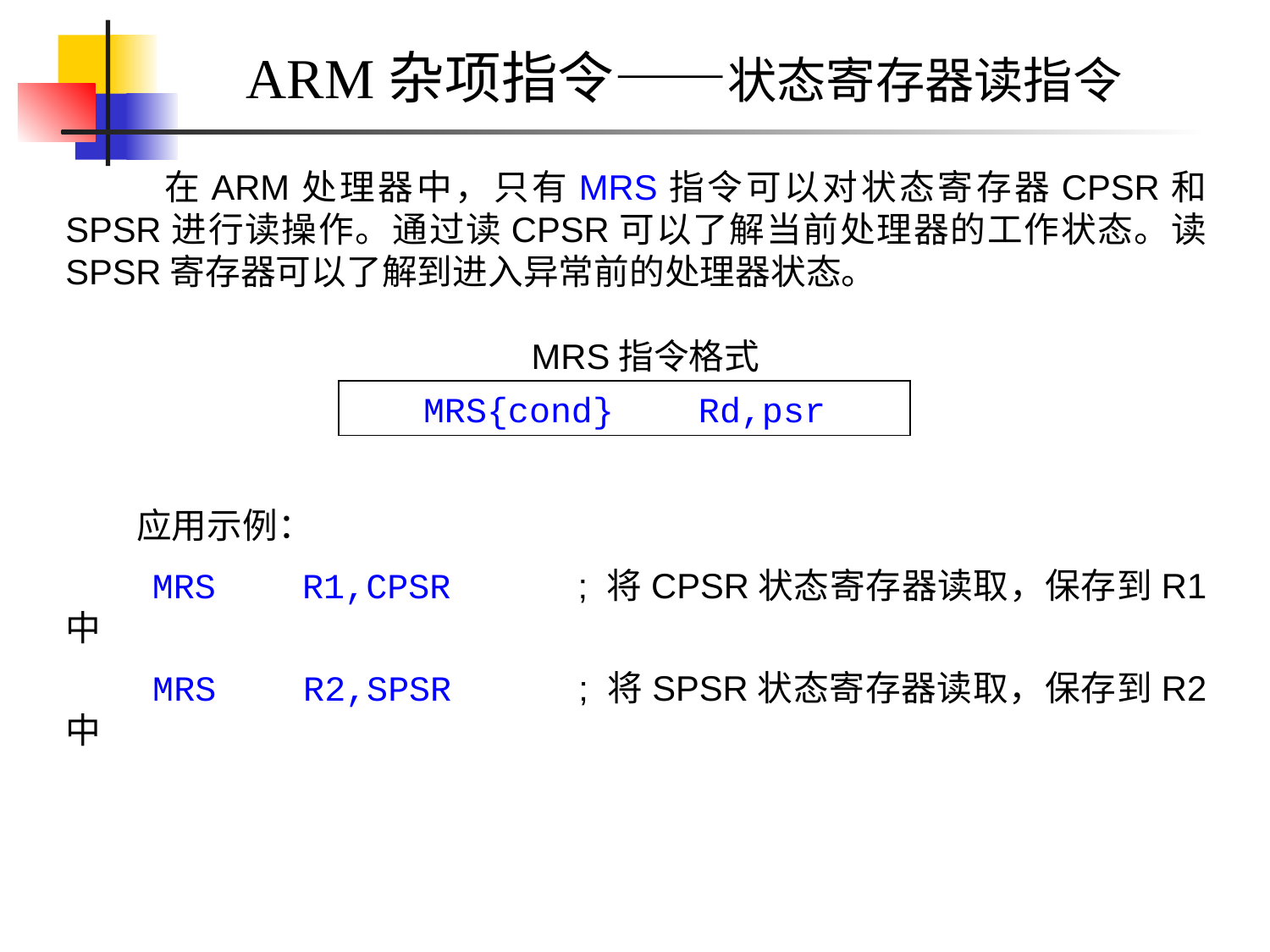

ARM杂项指令——状态寄存器读指令
        在ARM处理器中，只有MRS指令可以对状态寄存器CPSR和SPSR进行读操作。通过读CPSR可以了解当前处理器的工作状态。读SPSR寄存器可以了解到进入异常前的处理器状态。
MRS指令格式
MRS{cond}    Rd,psr
        应用示例：
    MRS    R1,CPSR	; 将CPSR状态寄存器读取，保存到R1中
    MRS    R2,SPSR	; 将SPSR状态寄存器读取，保存到R2中